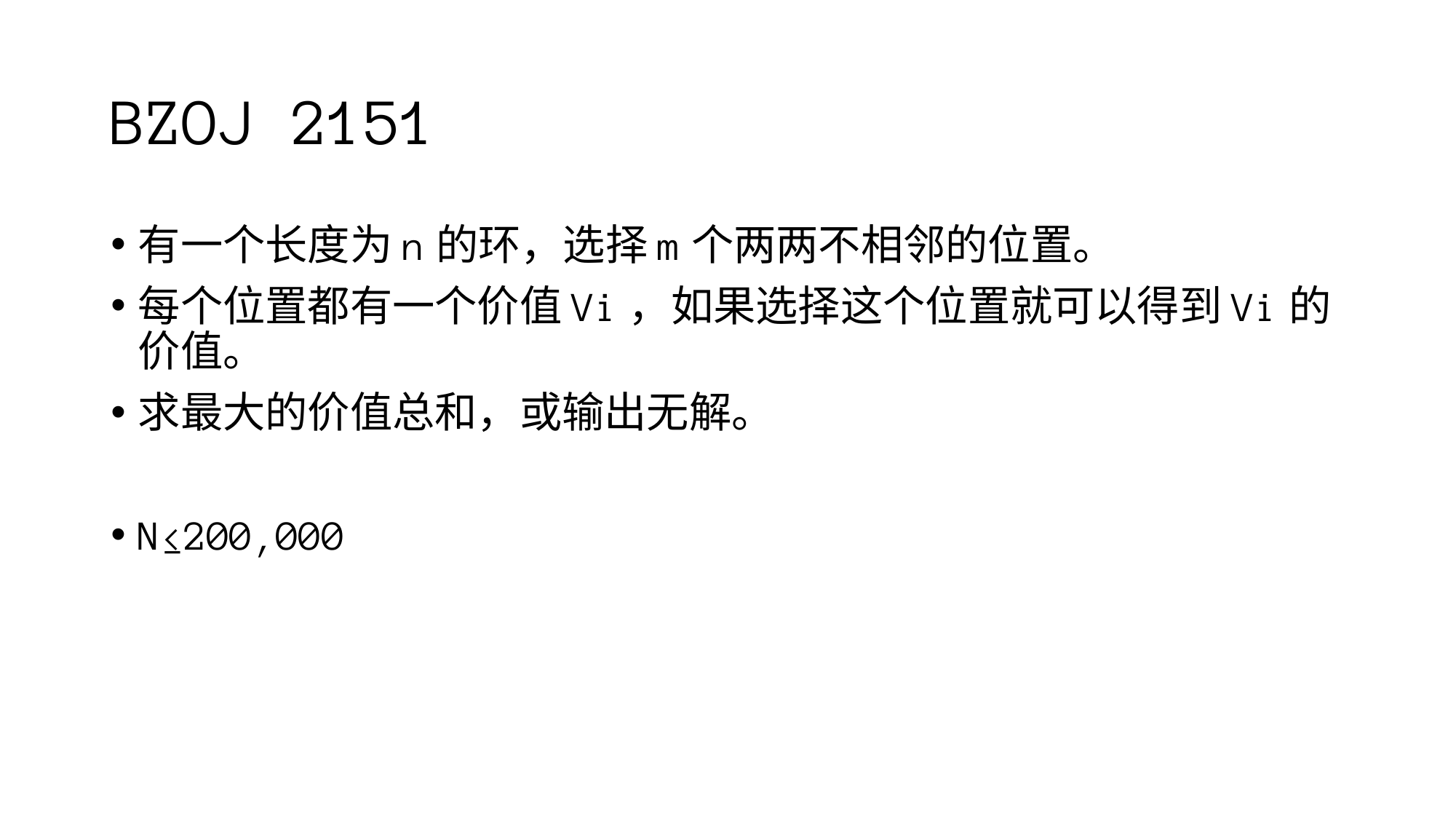

# BZOJ 2151
有一个长度为n的环，选择m个两两不相邻的位置。
每个位置都有一个价值Vi，如果选择这个位置就可以得到Vi的价值。
求最大的价值总和，或输出无解。

N≤200,000